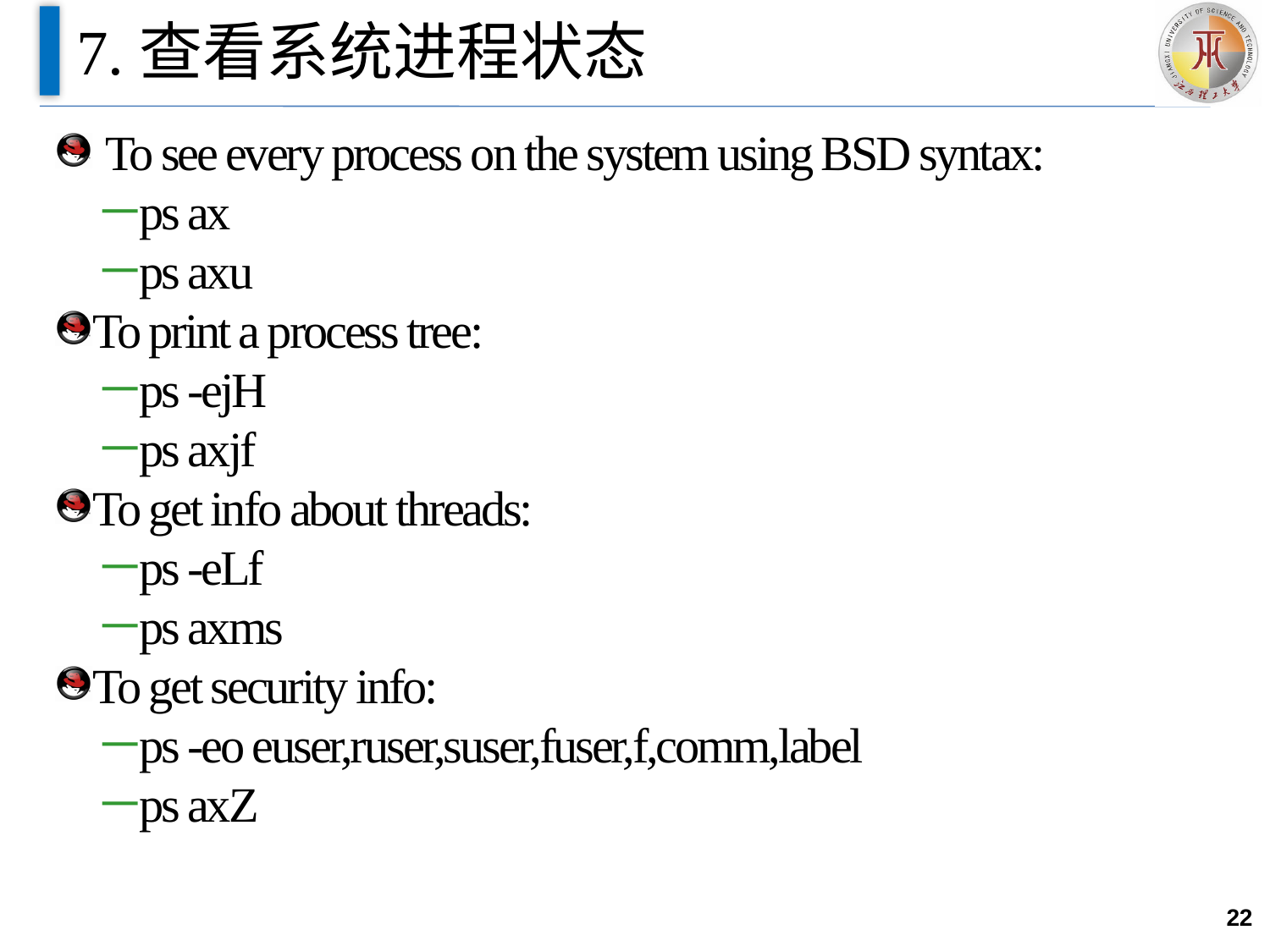

# 7.查看系统进程状态
 To see every process on the system using BSD syntax:
ps ax
ps axu
To print a process tree:
ps -ejH
ps axjf
To get info about threads:
ps -eLf
ps axms
To get security info:
ps -eo euser,ruser,suser,fuser,f,comm,label
ps axZ
22